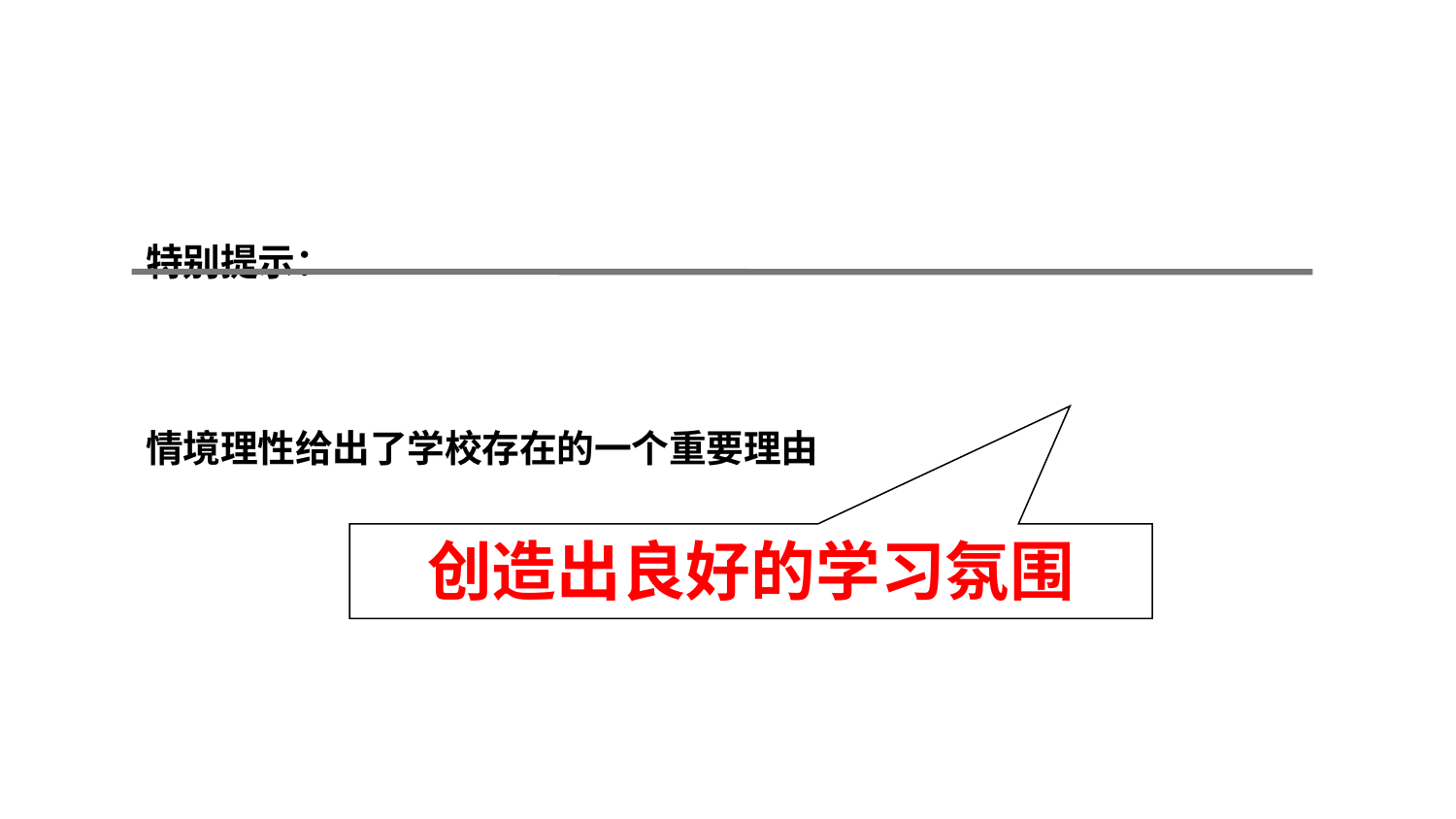

特别提示：
情境理性给出了学校存在的一个重要理由

创造出良好的学习氛围